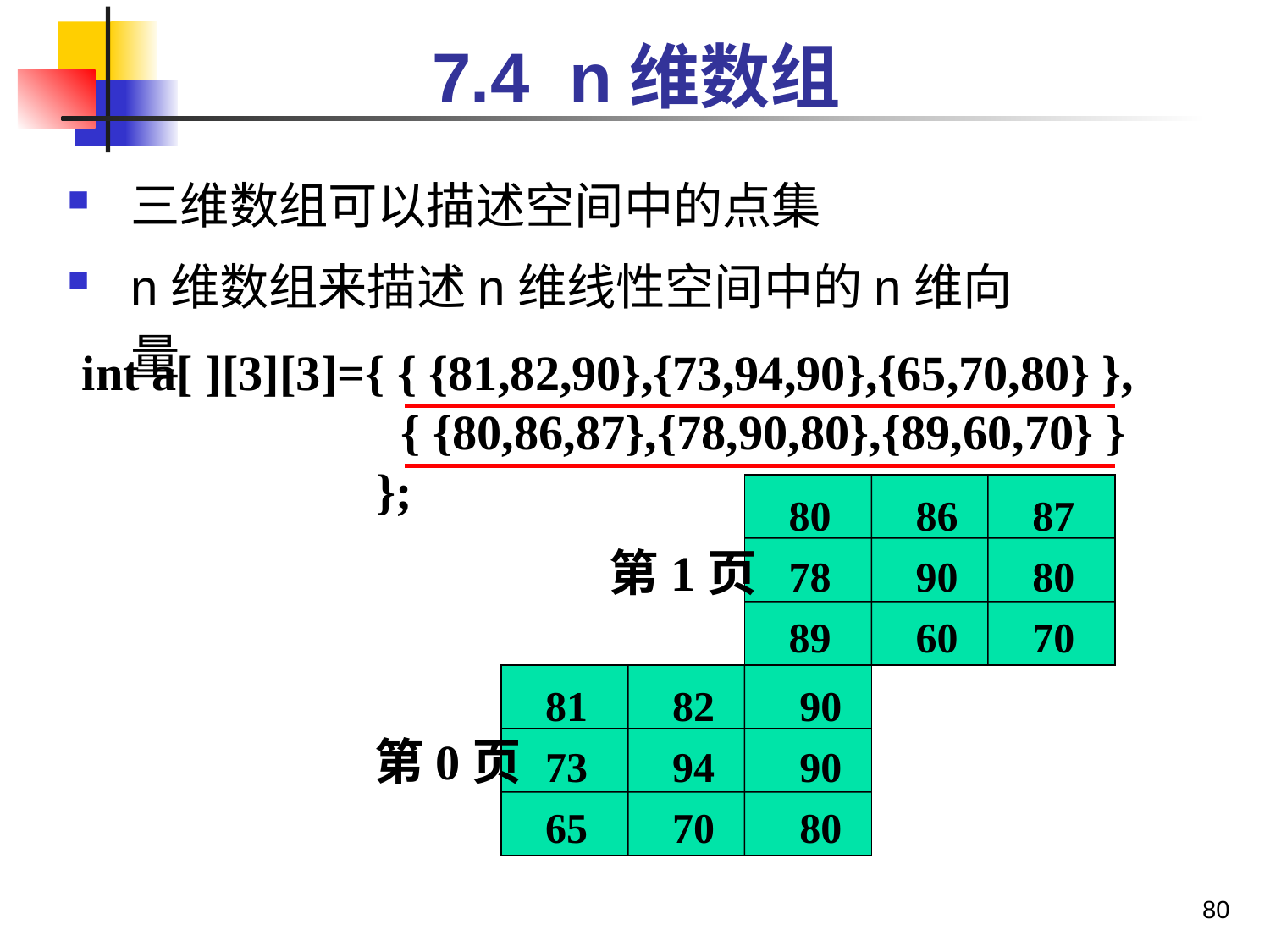

# 7.4  n维数组
三维数组可以描述空间中的点集
n维数组来描述n维线性空间中的n维向量
  int a[ ][3][3]={ { {81,82,90},{73,94,90},{65,70,80} },
                            { {80,86,87},{78,90,80},{89,60,70} }
                          };
   80        86       87
   78        90       80
   89        60       70

  第1页

   81        82        90
   73        94        90
   65        70        80

  第0页

80